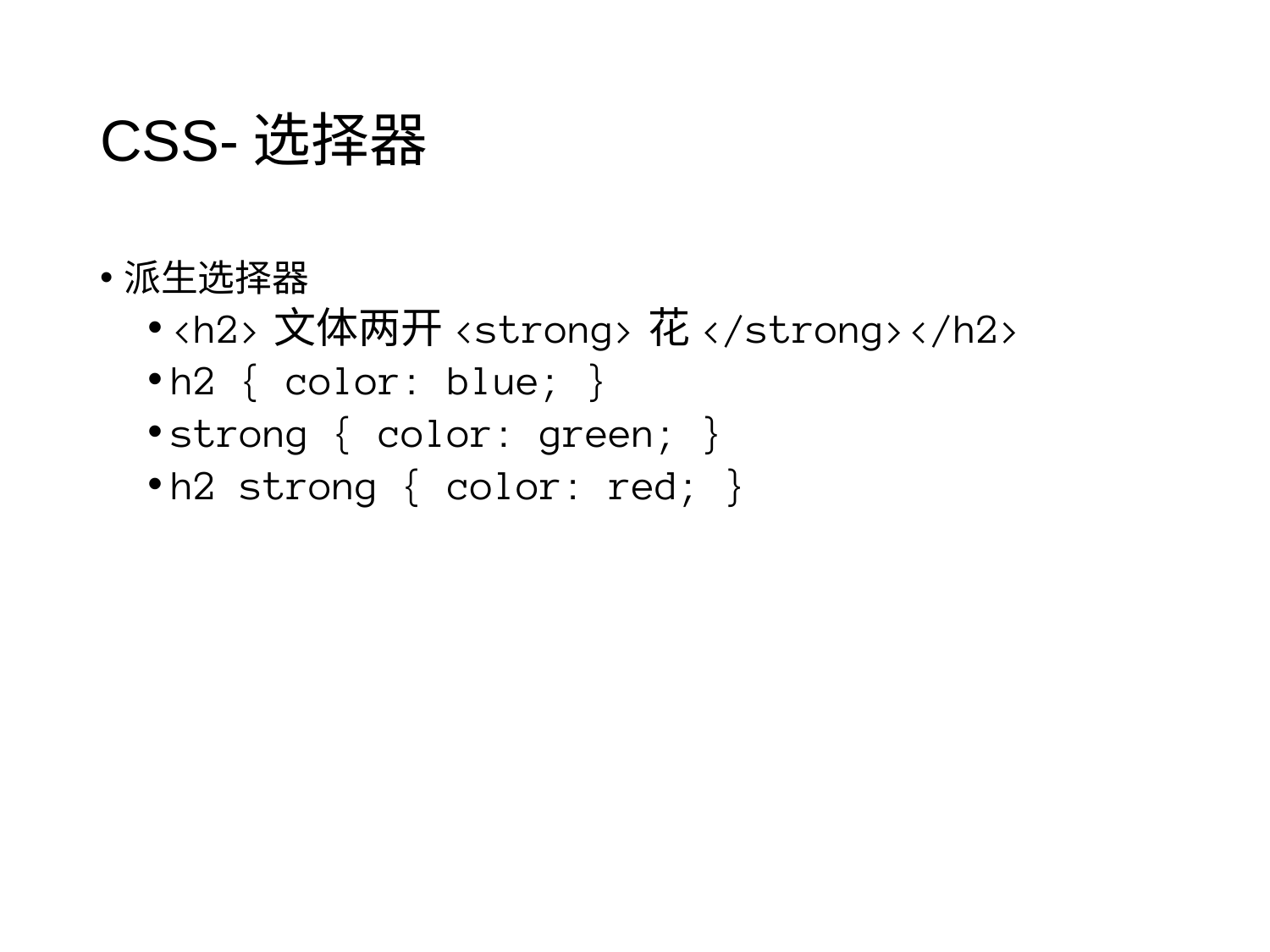

# CSS-选择器
派生选择器
<h2>文体两开<strong>花</strong></h2>
h2 { color: blue; }
strong { color: green; }
h2 strong { color: red; }